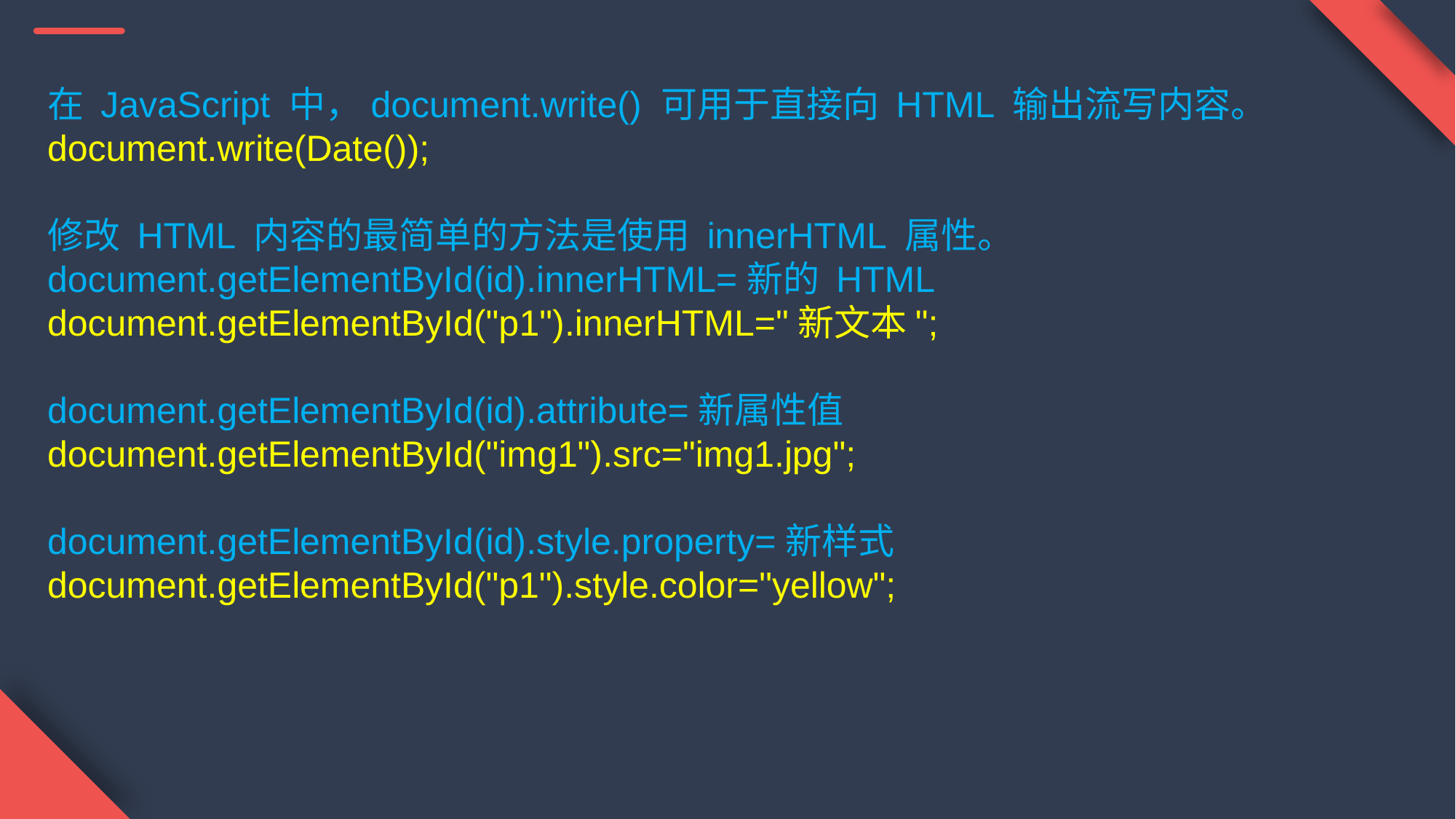

在 JavaScript 中，document.write() 可用于直接向 HTML 输出流写内容。
document.write(Date());

修改 HTML 内容的最简单的方法是使用 innerHTML 属性。
document.getElementById(id).innerHTML=新的 HTML
document.getElementById("p1").innerHTML="新文本";

document.getElementById(id).attribute=新属性值
document.getElementById("img1").src="img1.jpg";

document.getElementById(id).style.property=新样式
document.getElementById("p1").style.color="yellow";